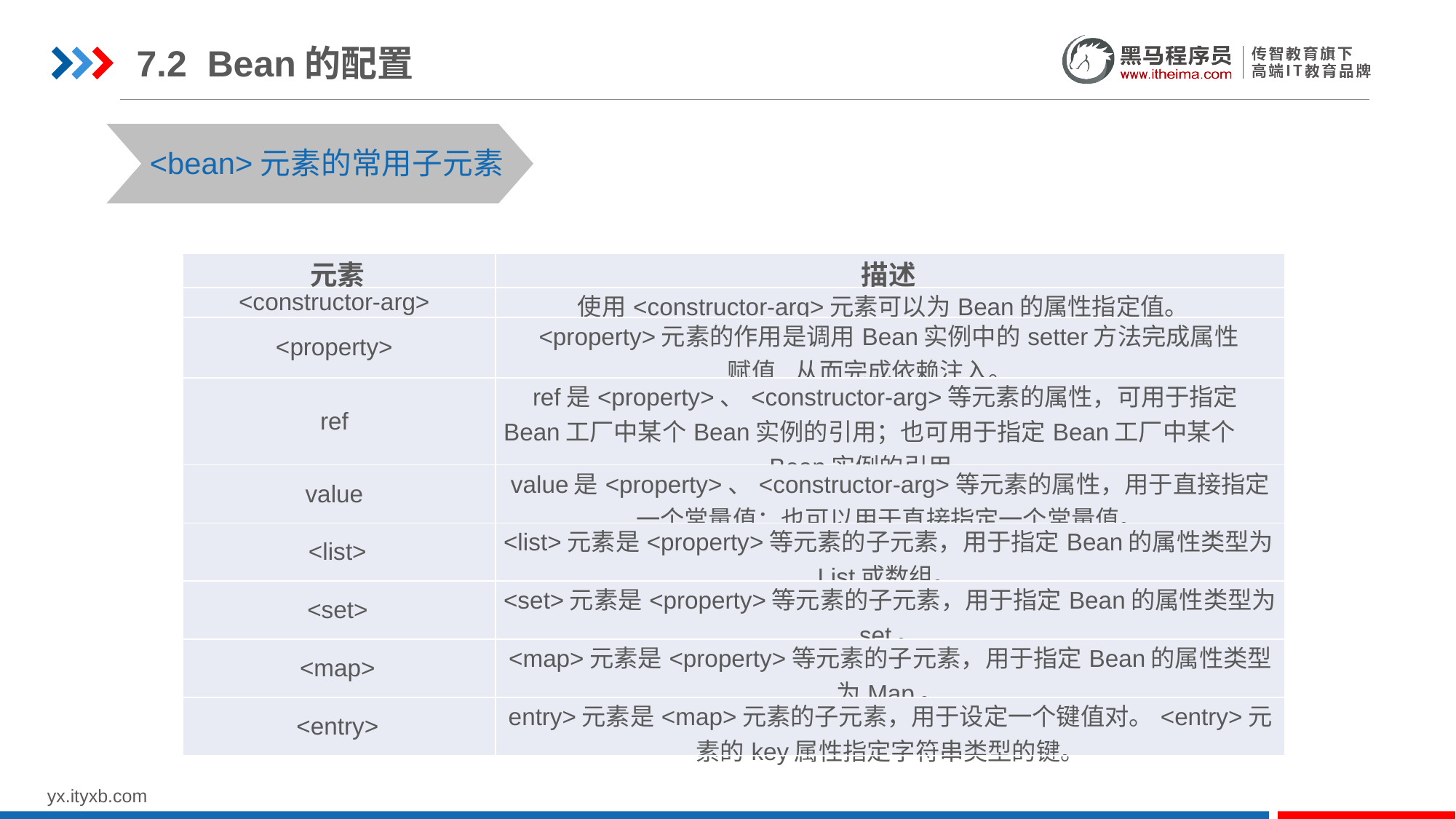

7.2  Bean的配置

<bean>元素的常用子元素
| 元素 | 描述 |
| --- | --- |
| <constructor-arg> | 使用<constructor-arg>元素可以为Bean的属性指定值。 |
| <property> | <property>元素的作用是调用Bean实例中的setter方法完成属性赋值,从而完成依赖注入。 |
| ref | ref是<property>、<constructor-arg>等元素的属性，可用于指定Bean工厂中某个Bean实例的引用；也可用于指定Bean工厂中某个Bean实例的引用。 |
| value | value是<property>、<constructor-arg>等元素的属性，用于直接指定一个常量值；也可以用于直接指定一个常量值。 |
| <list> | <list>元素是<property>等元素的子元素，用于指定Bean的属性类型为List或数组。 |
| <set> | <set>元素是<property>等元素的子元素，用于指定Bean的属性类型为set。 |
| <map> | <map>元素是<property>等元素的子元素，用于指定Bean的属性类型为Map。 |
| <entry> | entry>元素是<map>元素的子元素，用于设定一个键值对。<entry>元素的key属性指定字符串类型的键。 |